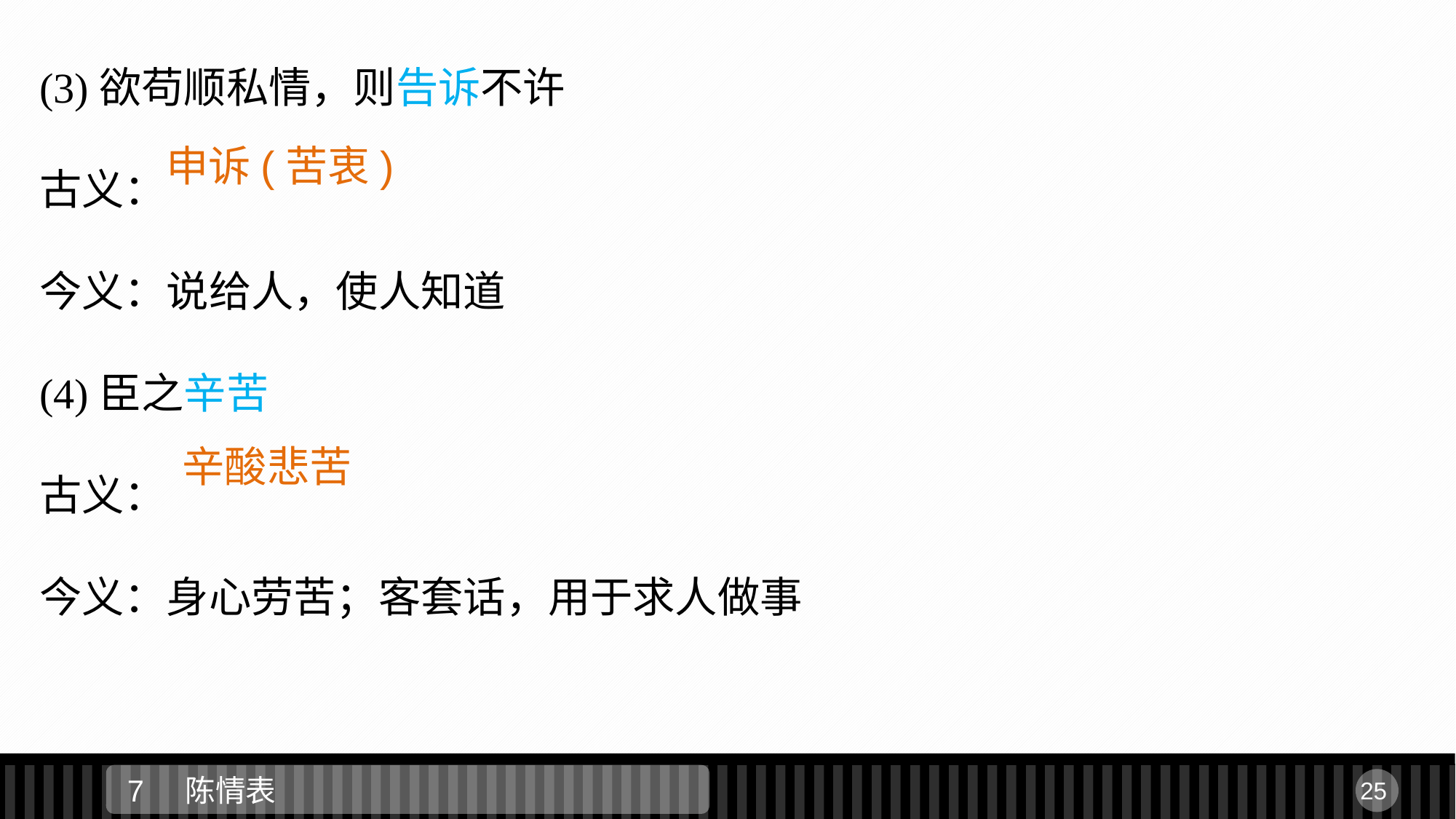

(3)欲苟顺私情，则告诉不许
古义：
今义：说给人，使人知道
(4)臣之辛苦
古义：
今义：身心劳苦；客套话，用于求人做事
申诉(苦衷)
辛酸悲苦